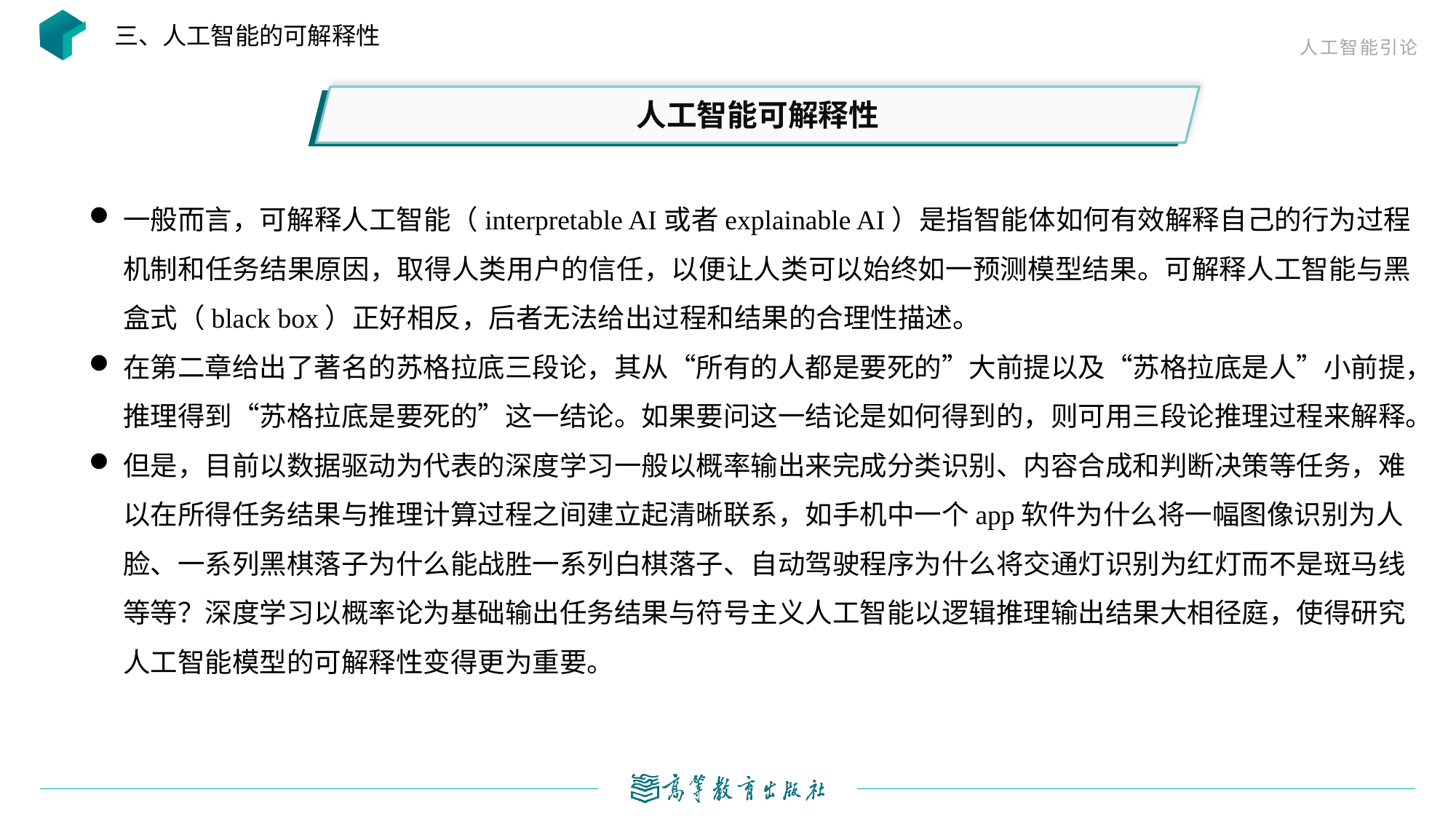

三、人工智能的可解释性

人工智能可解释性
一般而言，可解释人工智能（interpretable AI或者explainable AI）是指智能体如何有效解释自己的行为过程机制和任务结果原因，取得人类用户的信任，以便让人类可以始终如一预测模型结果。可解释人工智能与黑盒式（black box）正好相反，后者无法给出过程和结果的合理性描述。
在第二章给出了著名的苏格拉底三段论，其从“所有的人都是要死的”大前提以及“苏格拉底是人”小前提，推理得到“苏格拉底是要死的”这一结论。如果要问这一结论是如何得到的，则可用三段论推理过程来解释。
但是，目前以数据驱动为代表的深度学习一般以概率输出来完成分类识别、内容合成和判断决策等任务，难以在所得任务结果与推理计算过程之间建立起清晰联系，如手机中一个app软件为什么将一幅图像识别为人脸、一系列黑棋落子为什么能战胜一系列白棋落子、自动驾驶程序为什么将交通灯识别为红灯而不是斑马线等等？深度学习以概率论为基础输出任务结果与符号主义人工智能以逻辑推理输出结果大相径庭，使得研究人工智能模型的可解释性变得更为重要。